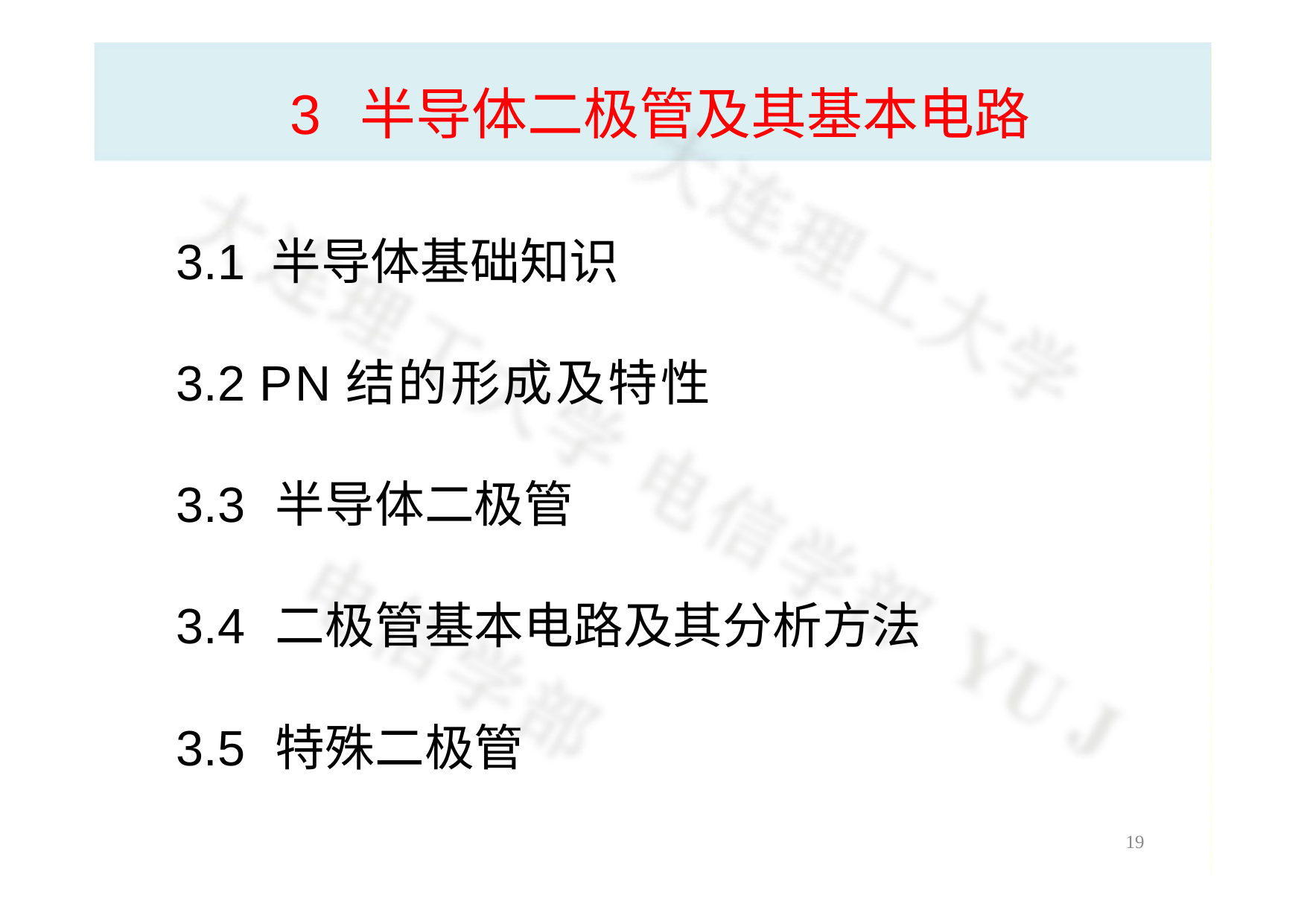

# 3 半导体二极管及其基本电路
3.1 半导体基础知识

3.2 PN结的形成及特性

3.3 半导体二极管

3.4 二极管基本电路及其分析方法

3.5 特殊二极管
19